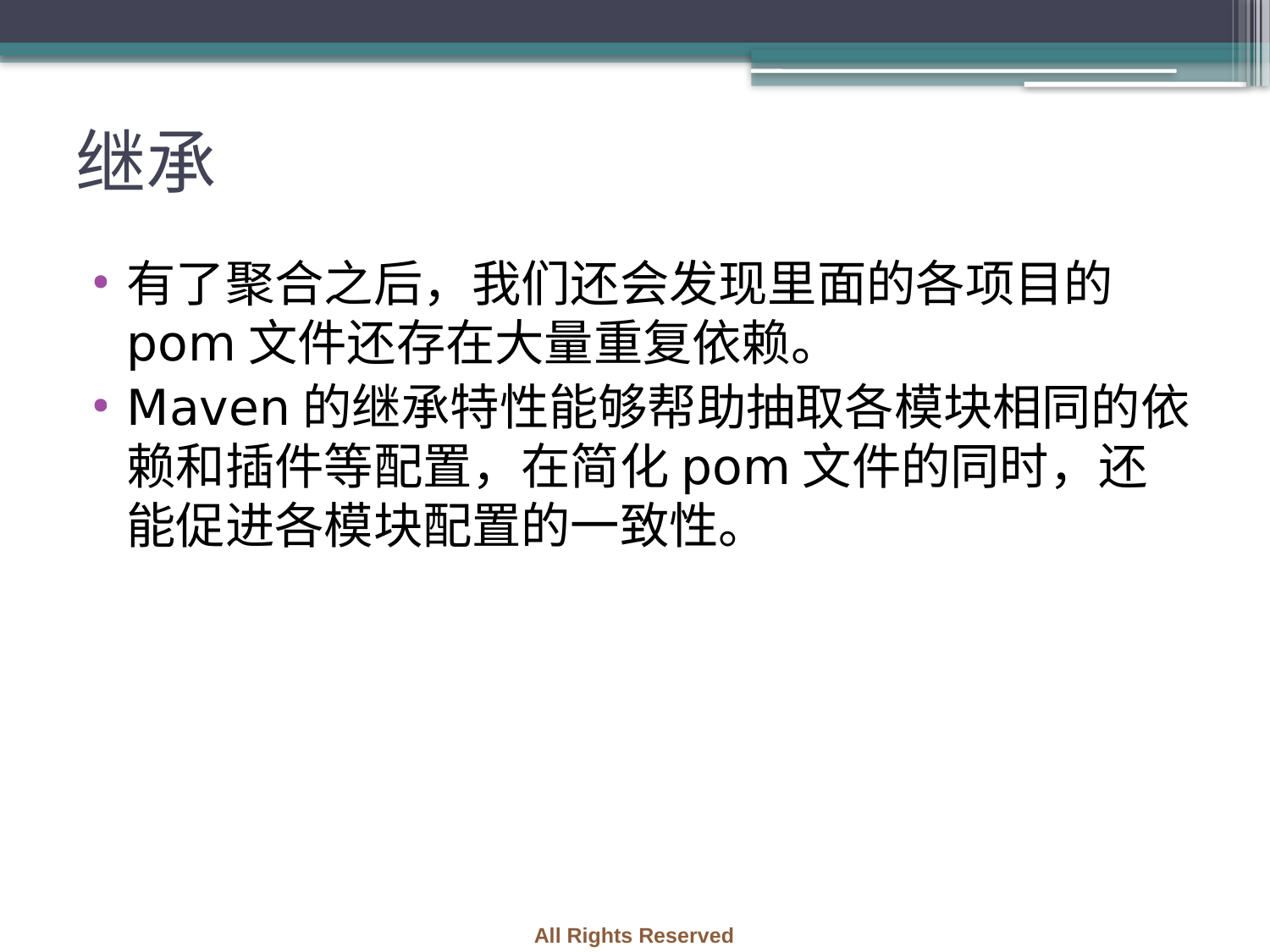

# 继承
有了聚合之后，我们还会发现里面的各项目的pom文件还存在大量重复依赖。
Maven的继承特性能够帮助抽取各模块相同的依赖和插件等配置，在简化pom文件的同时，还能促进各模块配置的一致性。